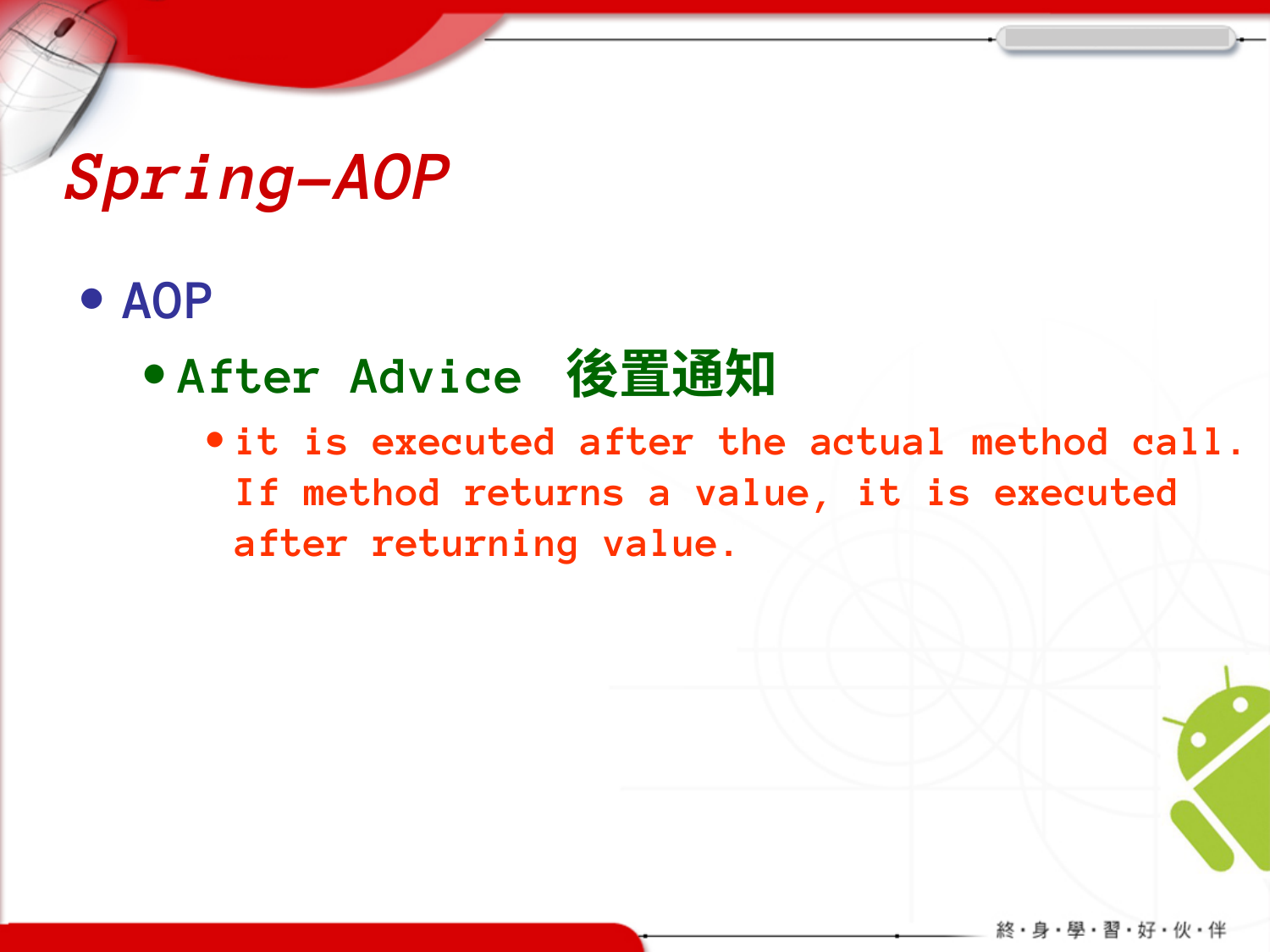

# Spring-AOP
AOP
After Advice 後置通知
it is executed after the actual method call. If method returns a value, it is executed after returning value.